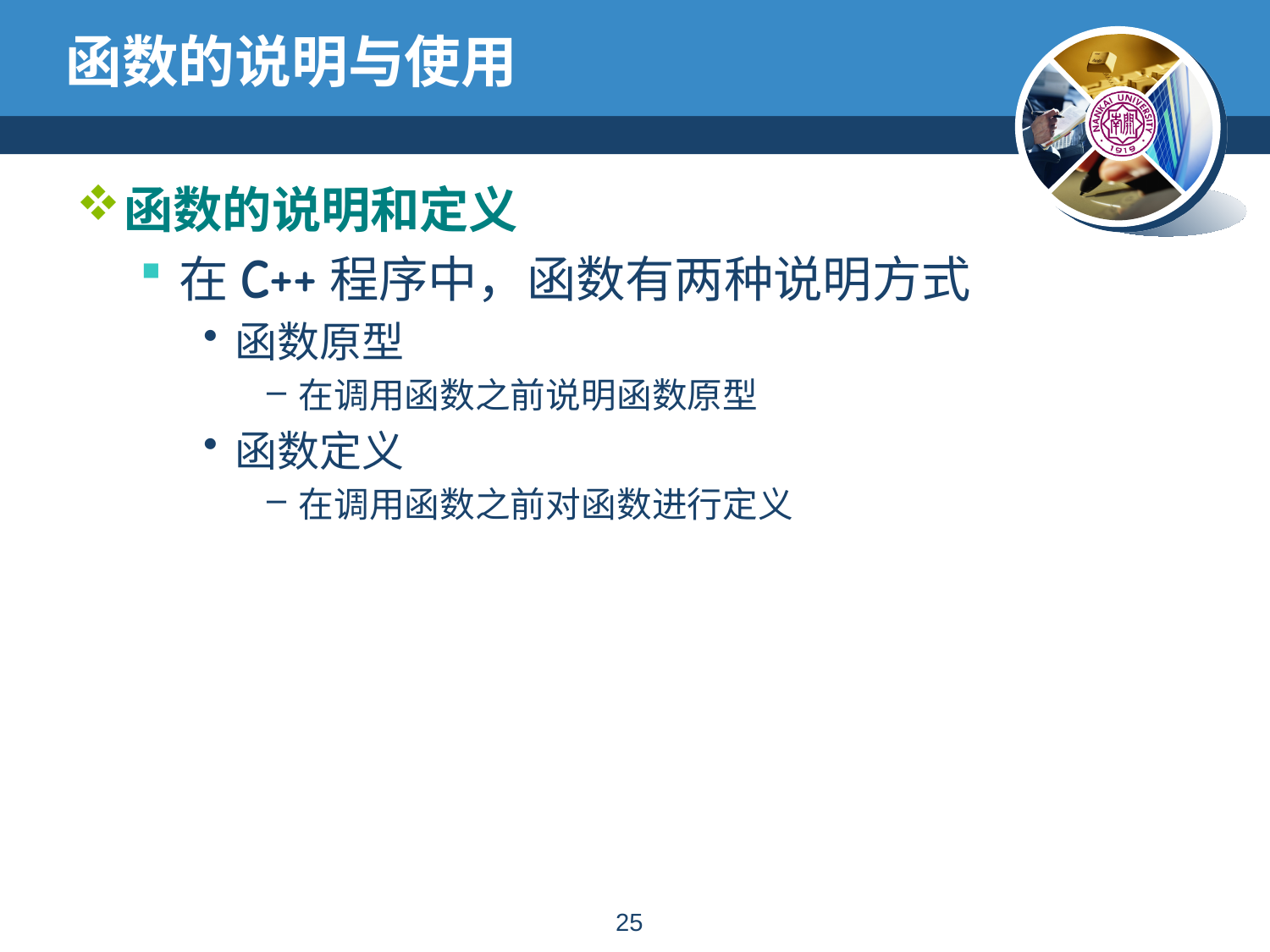

# 函数的说明与使用
函数的说明和定义
在C++程序中，函数有两种说明方式
函数原型
在调用函数之前说明函数原型
函数定义
在调用函数之前对函数进行定义
25